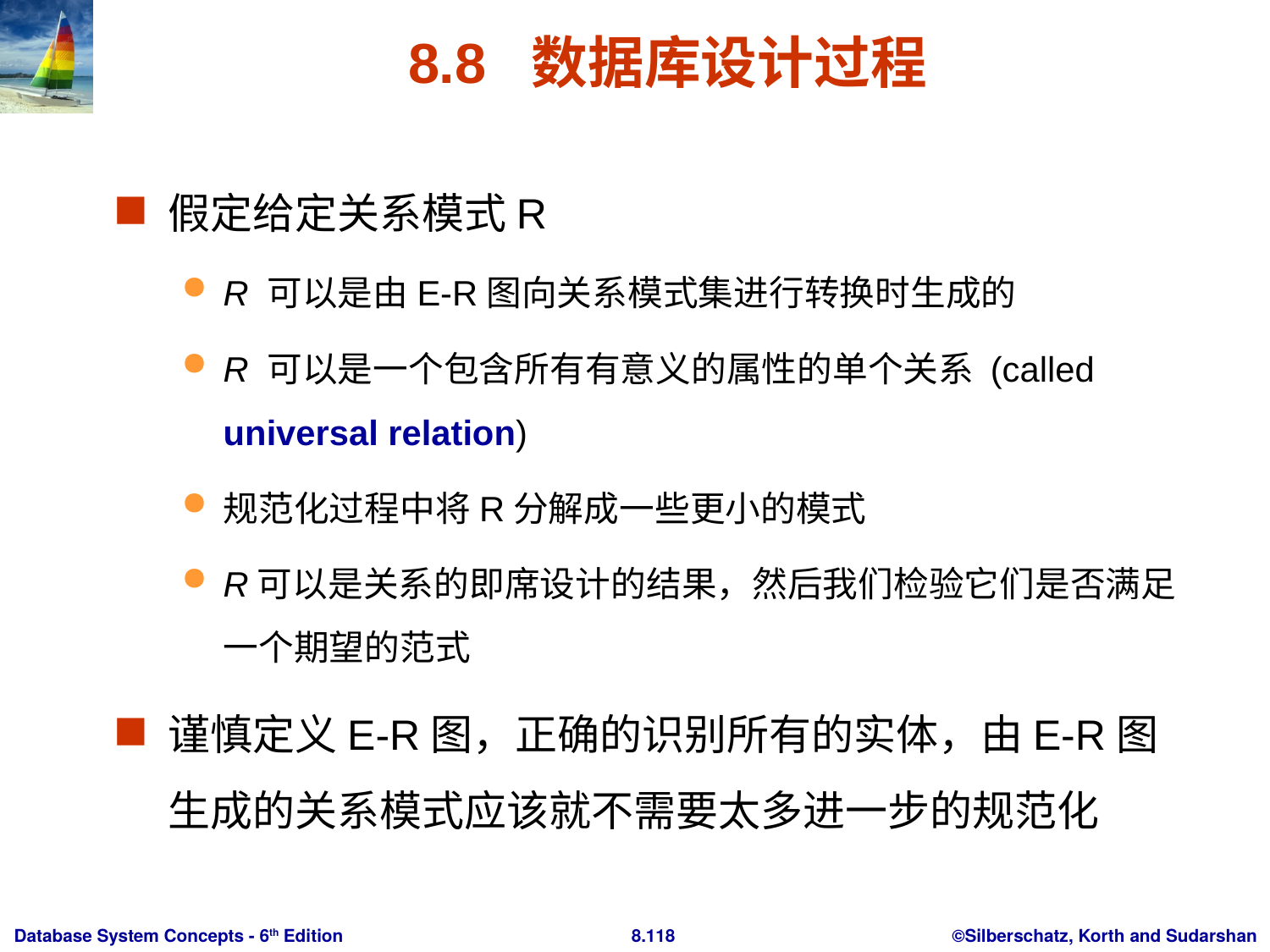

# 8.8  数据库设计过程
假定给定关系模式R
R 可以是由E-R图向关系模式集进行转换时生成的
R 可以是一个包含所有有意义的属性的单个关系 (called universal relation)
规范化过程中将R分解成一些更小的模式
R可以是关系的即席设计的结果，然后我们检验它们是否满足一个期望的范式
谨慎定义E-R图，正确的识别所有的实体，由E-R图生成的关系模式应该就不需要太多进一步的规范化